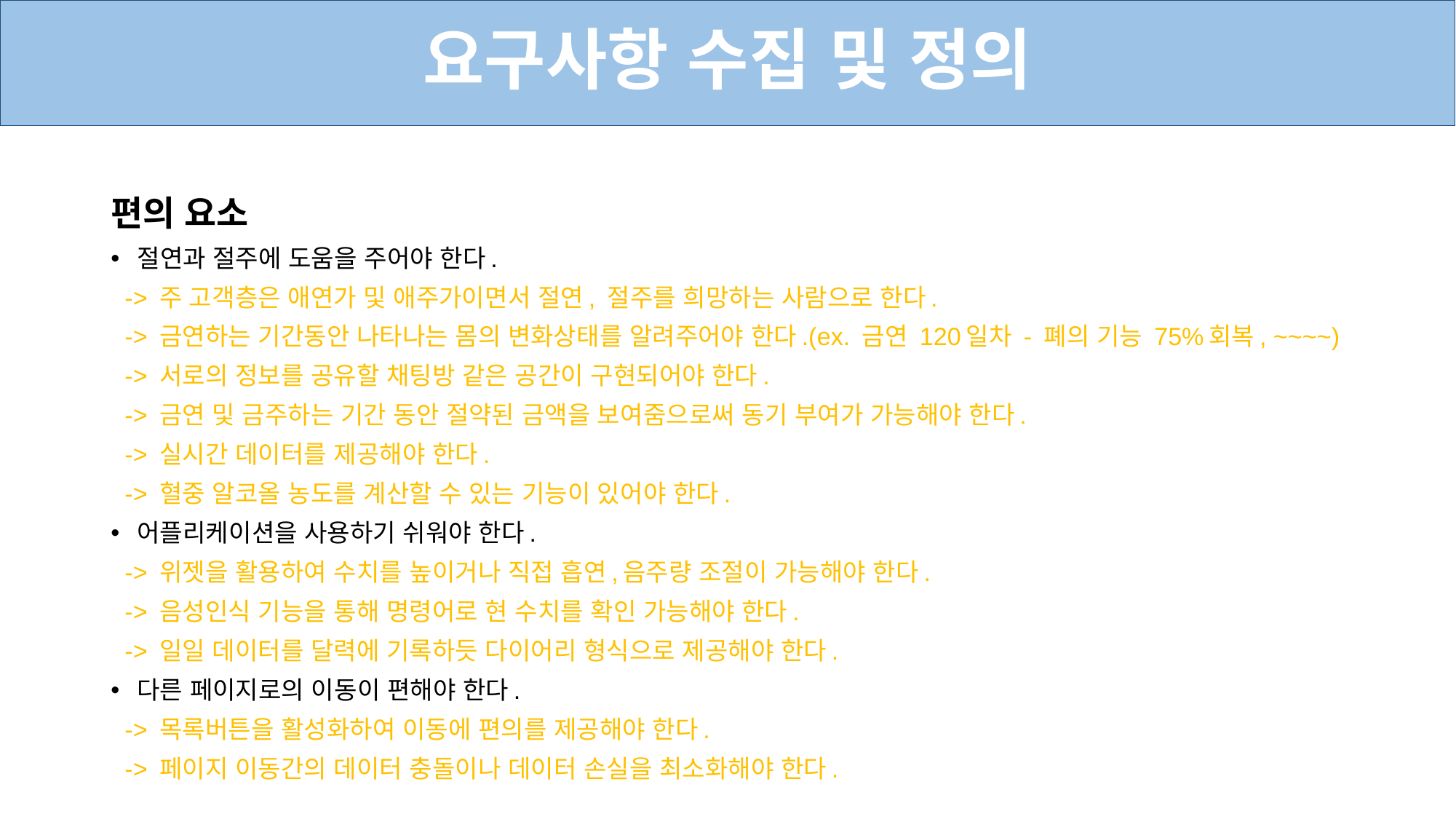

요구사항 수집 및 정의
편의 요소
절연과 절주에 도움을 주어야 한다.
  -> 주 고객층은 애연가 및 애주가이면서 절연, 절주를 희망하는 사람으로 한다.
  -> 금연하는 기간동안 나타나는 몸의 변화상태를 알려주어야 한다.(ex. 금연 120일차 - 폐의 기능 75%회복, ~~~~)
  -> 서로의 정보를 공유할 채팅방 같은 공간이 구현되어야 한다.
  -> 금연 및 금주하는 기간 동안 절약된 금액을 보여줌으로써 동기 부여가 가능해야 한다.
  -> 실시간 데이터를 제공해야 한다.
  -> 혈중 알코올 농도를 계산할 수 있는 기능이 있어야 한다.
어플리케이션을 사용하기 쉬워야 한다.
  -> 위젯을 활용하여 수치를 높이거나 직접 흡연,음주량 조절이 가능해야 한다.
  -> 음성인식 기능을 통해 명령어로 현 수치를 확인 가능해야 한다.
  -> 일일 데이터를 달력에 기록하듯 다이어리 형식으로 제공해야 한다.
다른 페이지로의 이동이 편해야 한다.
  -> 목록버튼을 활성화하여 이동에 편의를 제공해야 한다.
  -> 페이지 이동간의 데이터 충돌이나 데이터 손실을 최소화해야 한다.